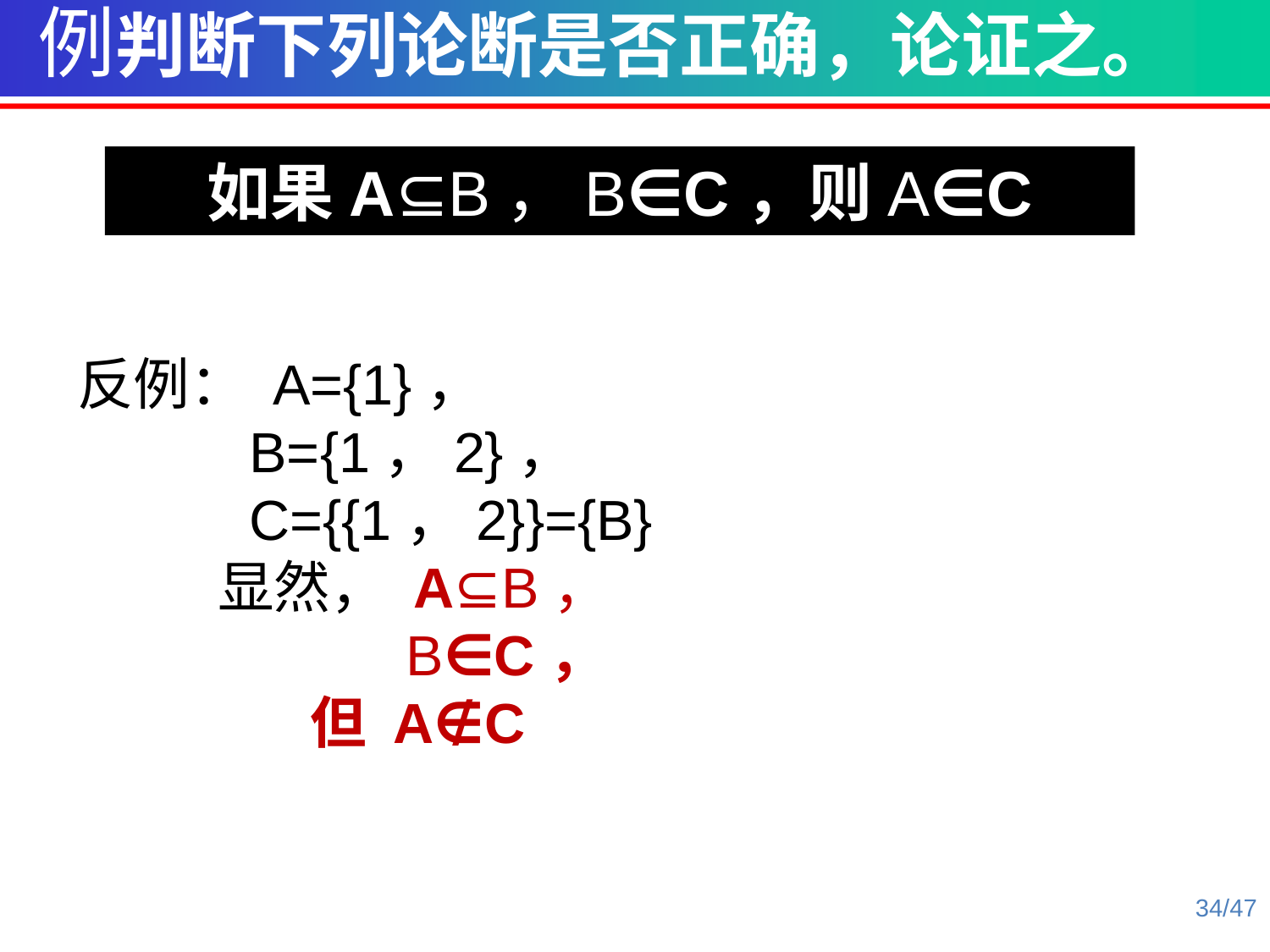

例判断下列论断是否正确，论证之。
如果A⊆B，B∈C，则A∈C
反例： A={1}，
           B={1，2}，
           C={{1，2}}={B}
          显然， A⊆B，
                     B∈C，
                 但 A∉C
34/47